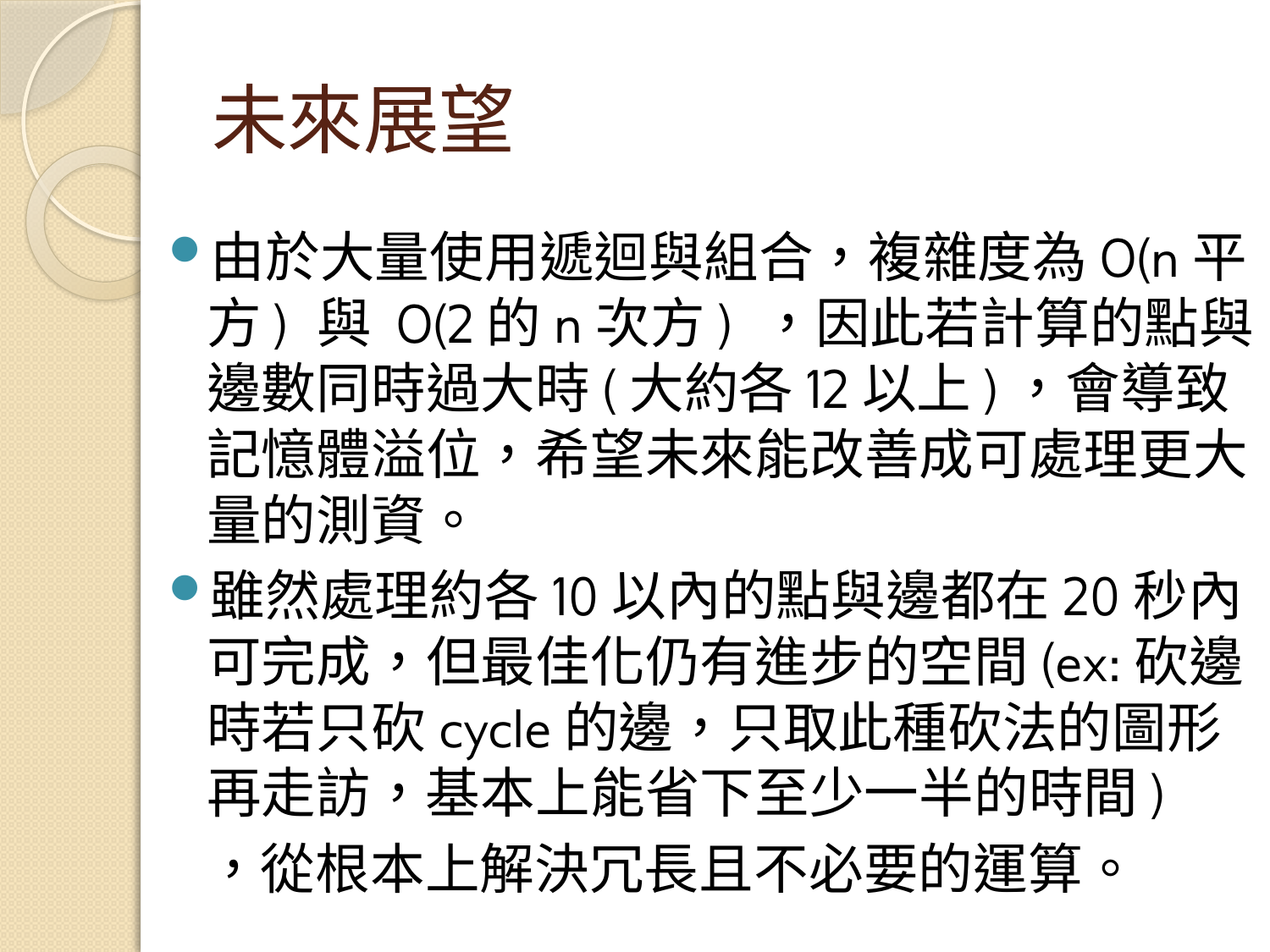

# 未來展望
由於大量使用遞迴與組合，複雜度為O(n平方) 與 O(2的n次方) ，因此若計算的點與邊數同時過大時(大約各12以上)，會導致記憶體溢位，希望未來能改善成可處理更大量的測資。
雖然處理約各10以內的點與邊都在20秒內可完成，但最佳化仍有進步的空間(ex:砍邊時若只砍cycle的邊，只取此種砍法的圖形再走訪，基本上能省下至少一半的時間)
  ，從根本上解決冗長且不必要的運算。